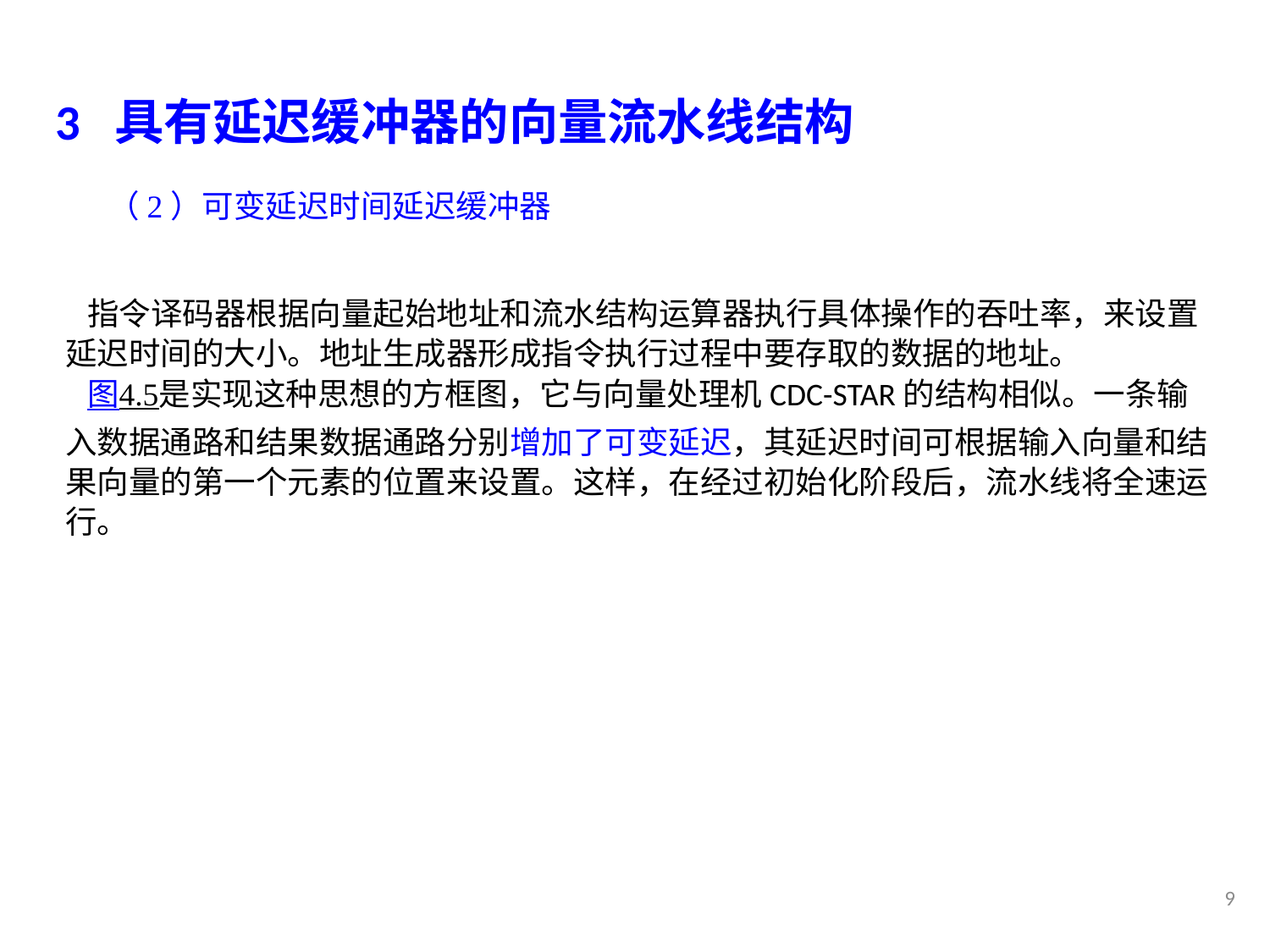

3  具有延迟缓冲器的向量流水线结构
（2）可变延迟时间延迟缓冲器
  指令译码器根据向量起始地址和流水结构运算器执行具体操作的吞吐率，来设置延迟时间的大小。地址生成器形成指令执行过程中要存取的数据的地址。
  图4.5是实现这种思想的方框图，它与向量处理机CDC-STAR的结构相似。一条输入数据通路和结果数据通路分别增加了可变延迟，其延迟时间可根据输入向量和结果向量的第一个元素的位置来设置。这样，在经过初始化阶段后，流水线将全速运行。
9